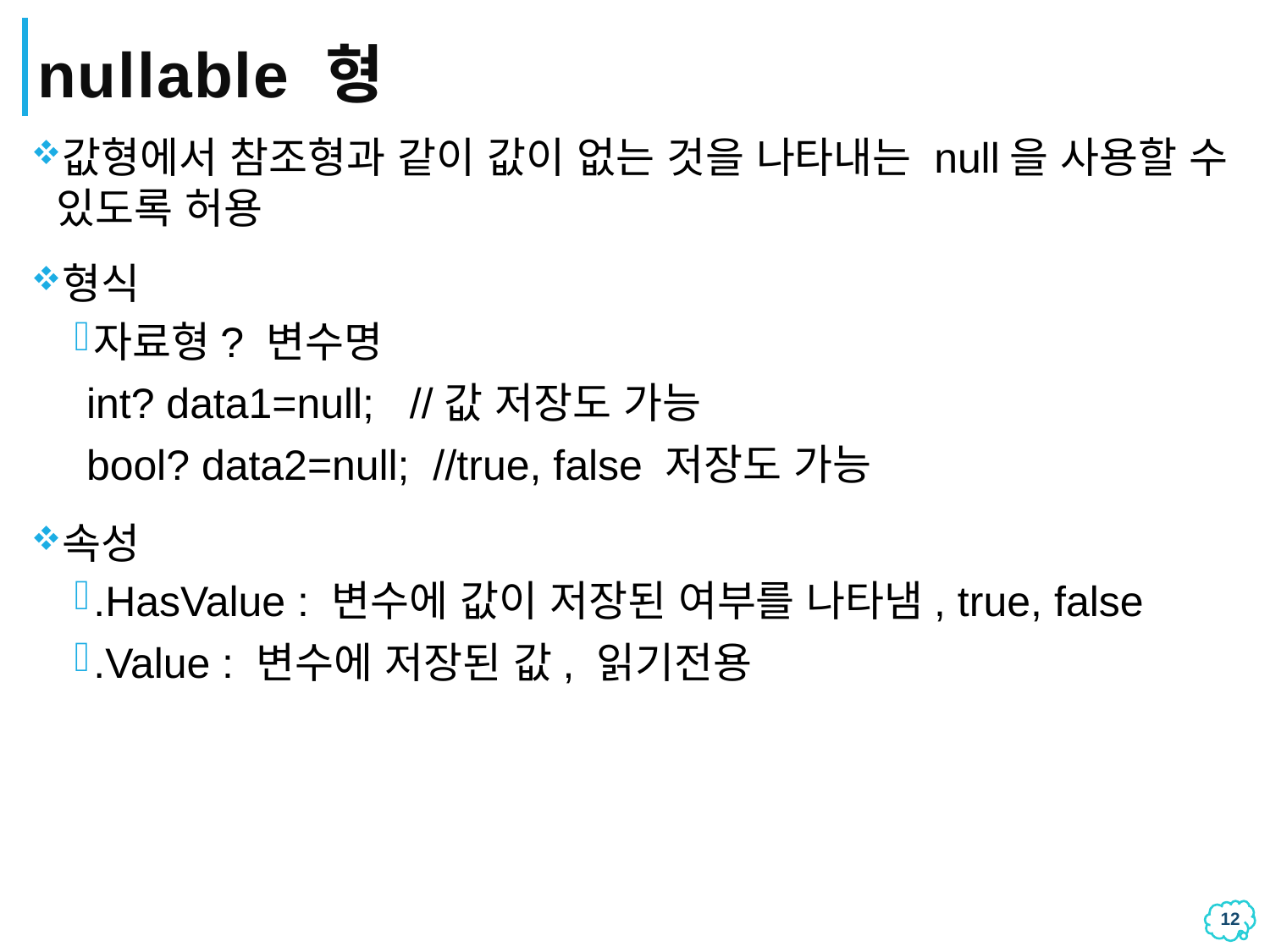

# nullable 형
값형에서 참조형과 같이 값이 없는 것을 나타내는 null을 사용할 수 있도록 허용
형식
자료형? 변수명
 int? data1=null;   //값 저장도 가능
 bool? data2=null;  //true, false 저장도 가능
속성
.HasValue : 변수에 값이 저장된 여부를 나타냄, true, false
.Value : 변수에 저장된 값, 읽기전용
12